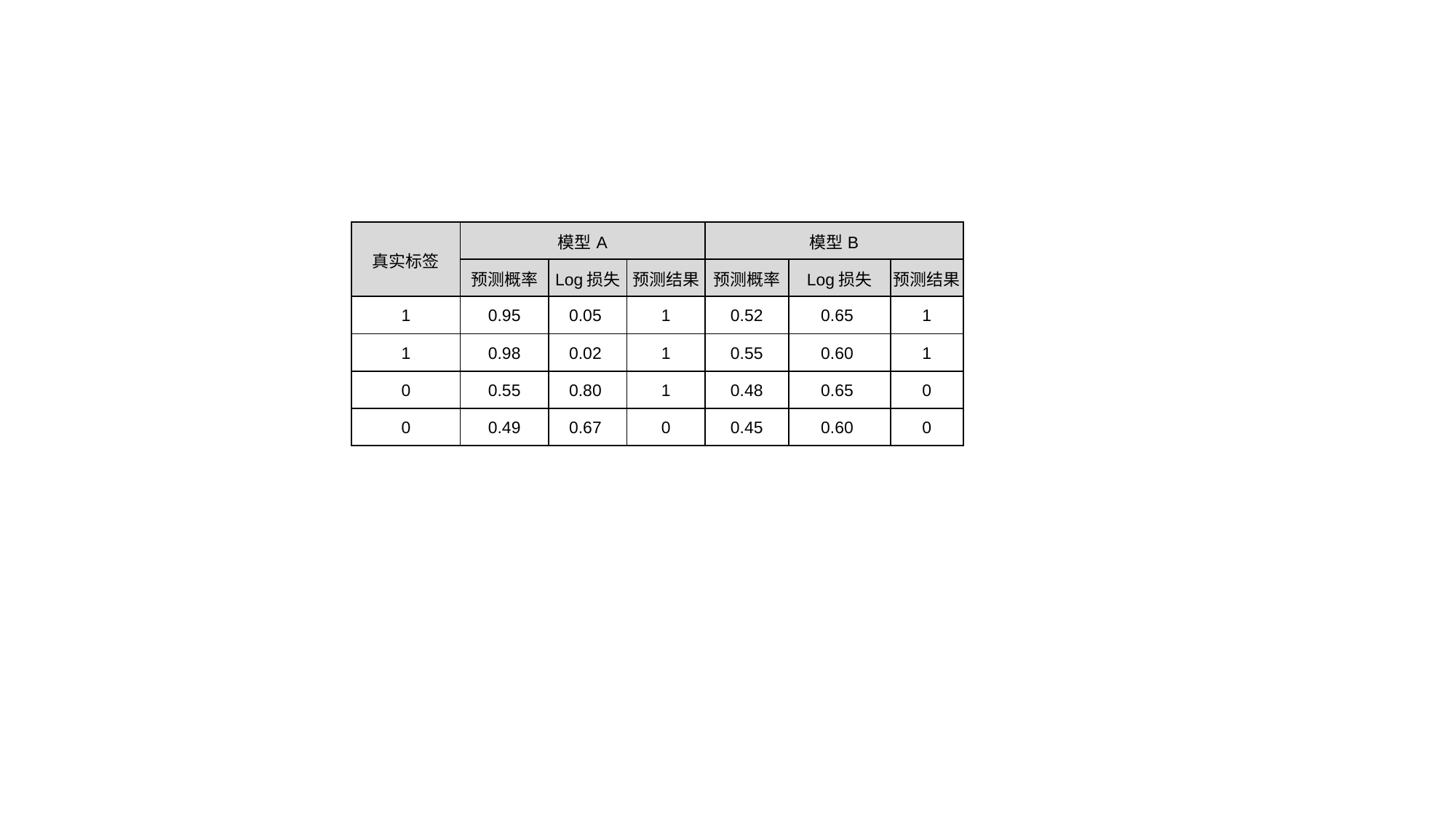

| 真实标签 | 模型A |  |  | 模型B |  |  |
| --- | --- | --- | --- | --- | --- | --- |
|  | 预测概率 | Log损失 | 预测结果 | 预测概率 | Log损失 | 预测结果 |
| 1 | 0.95 | 0.05 | 1 | 0.52 | 0.65 | 1 |
| 1 | 0.98 | 0.02 | 1 | 0.55 | 0.60 | 1 |
| 0 | 0.55 | 0.80 | 1 | 0.48 | 0.65 | 0 |
| 0 | 0.49 | 0.67 | 0 | 0.45 | 0.60 | 0 |